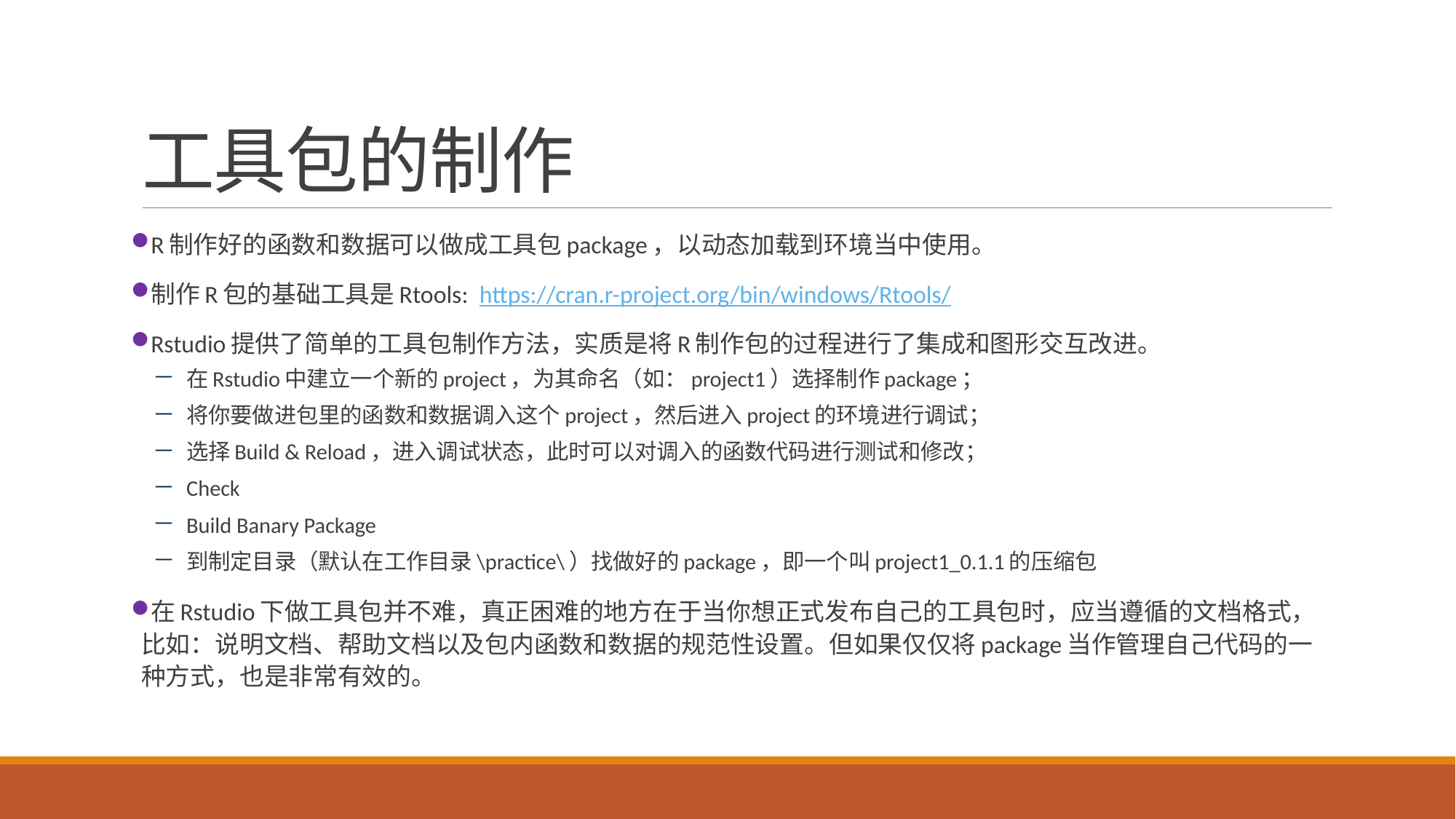

# 工具包的制作
R制作好的函数和数据可以做成工具包package，以动态加载到环境当中使用。
制作R包的基础工具是Rtools:  https://cran.r-project.org/bin/windows/Rtools/
Rstudio提供了简单的工具包制作方法，实质是将R制作包的过程进行了集成和图形交互改进。
在Rstudio中建立一个新的project，为其命名（如：project1）选择制作package；
将你要做进包里的函数和数据调入这个project，然后进入project的环境进行调试；
选择Build & Reload，进入调试状态，此时可以对调入的函数代码进行测试和修改；
Check
Build Banary Package
到制定目录（默认在工作目录\practice\）找做好的package，即一个叫project1_0.1.1的压缩包
在Rstudio下做工具包并不难，真正困难的地方在于当你想正式发布自己的工具包时，应当遵循的文档格式，比如：说明文档、帮助文档以及包内函数和数据的规范性设置。但如果仅仅将package当作管理自己代码的一种方式，也是非常有效的。